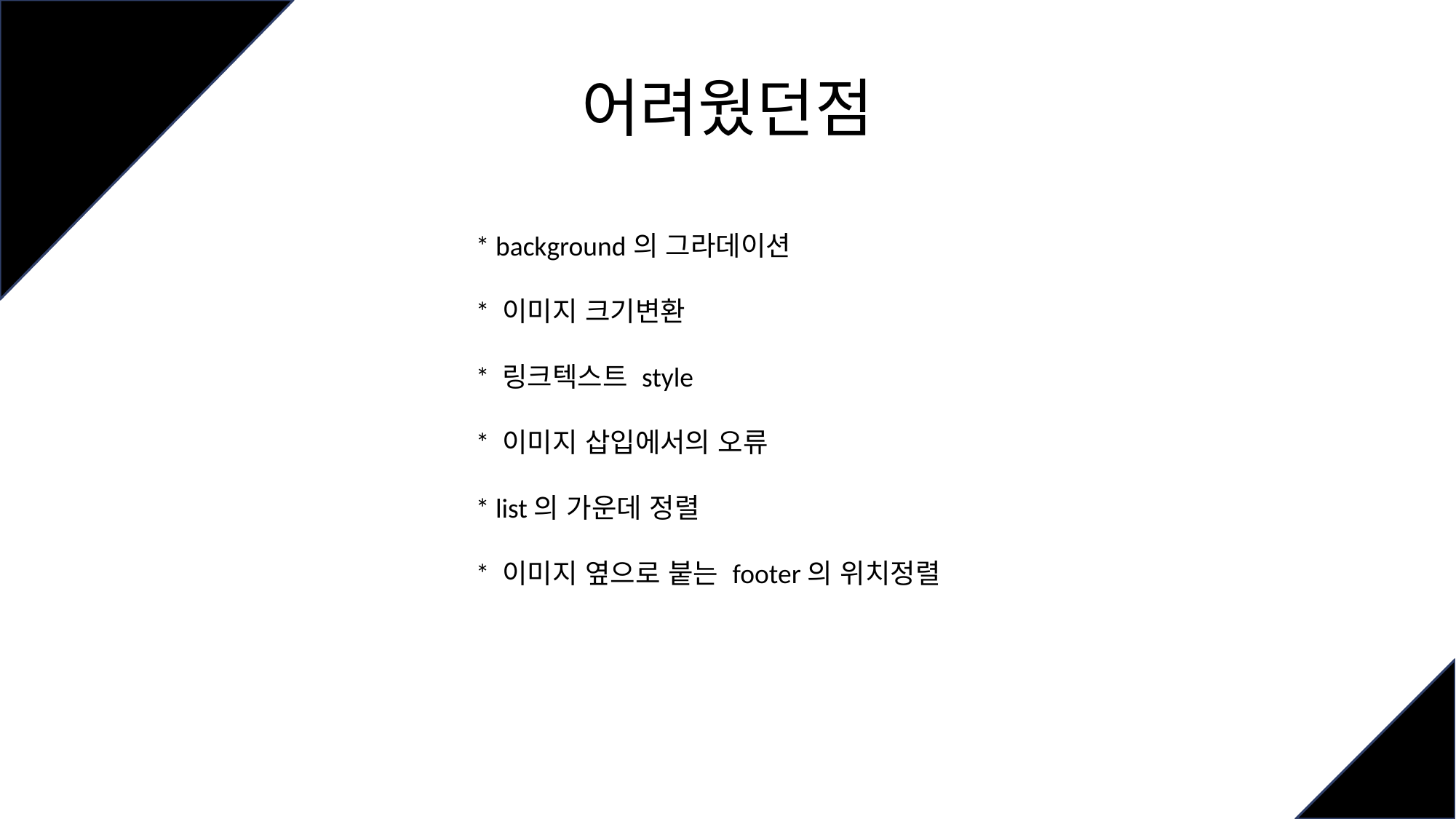

# 어려웠던점
* background의 그라데이션

* 이미지 크기변환

* 링크텍스트 style

* 이미지 삽입에서의 오류

* list의 가운데 정렬

* 이미지 옆으로 붙는 footer의 위치정렬